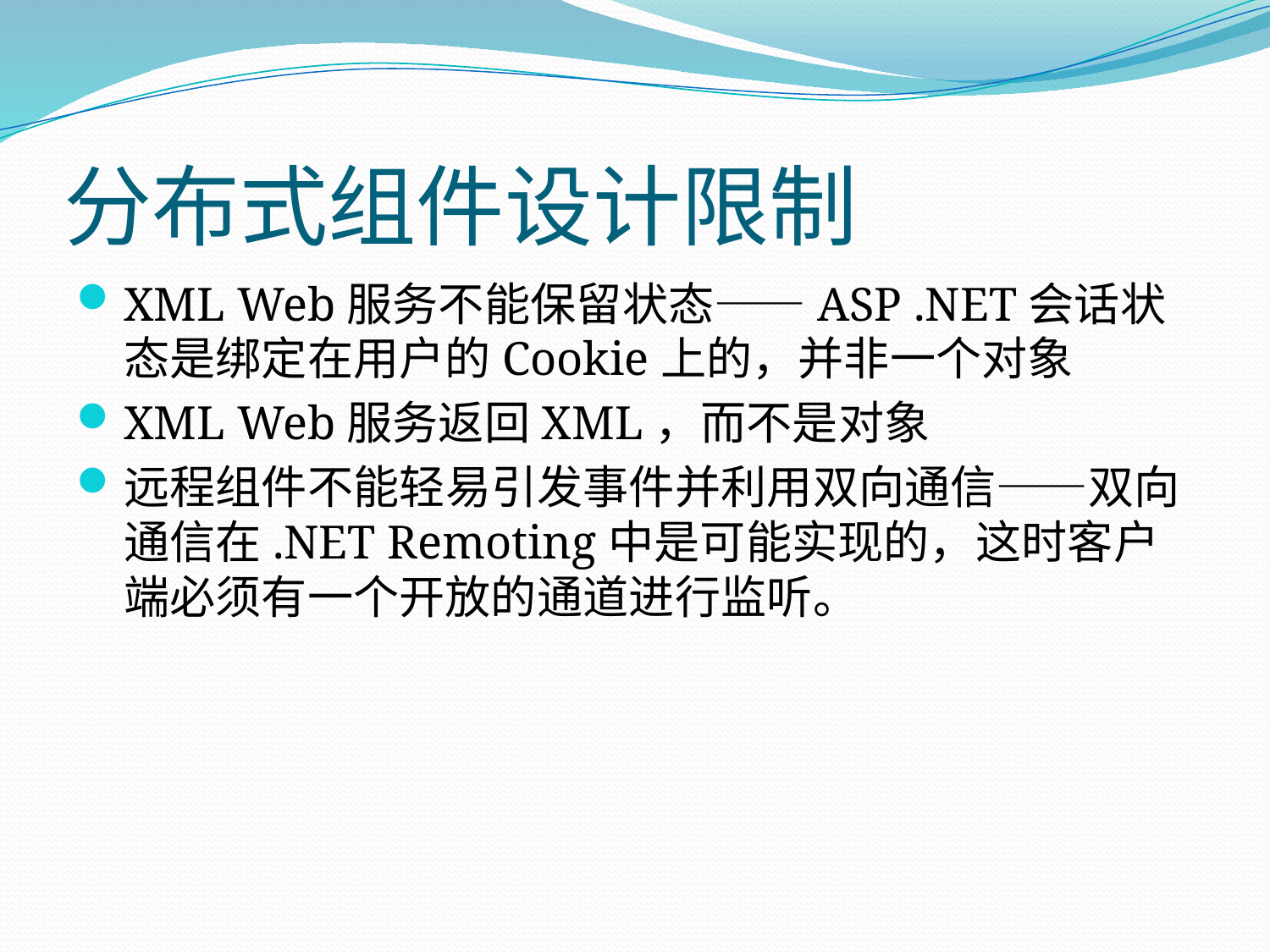

# 分布式组件设计限制
XML Web服务不能保留状态——ASP .NET会话状态是绑定在用户的Cookie上的，并非一个对象
XML Web服务返回XML，而不是对象
远程组件不能轻易引发事件并利用双向通信——双向通信在.NET Remoting中是可能实现的，这时客户端必须有一个开放的通道进行监听。